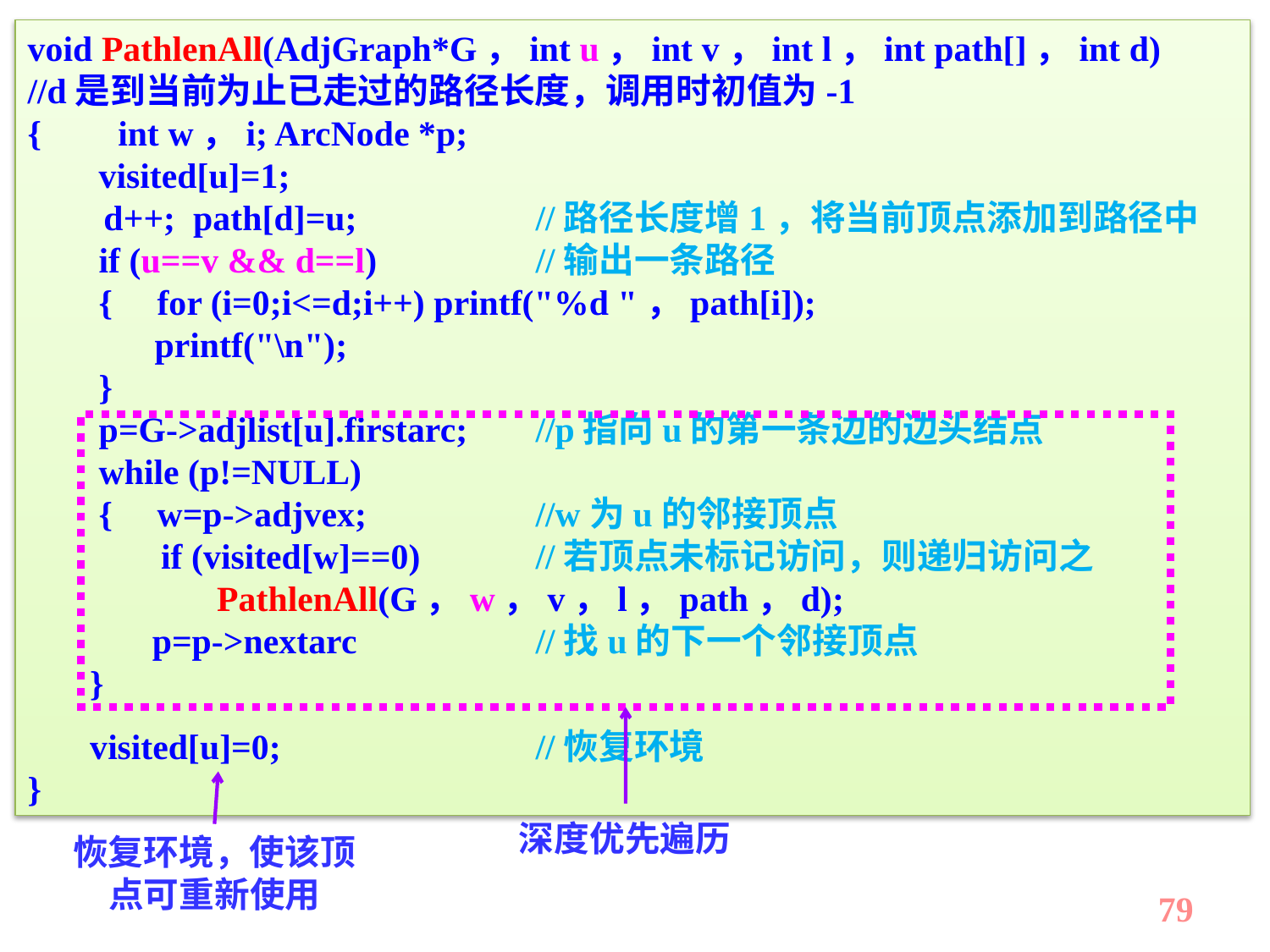

void PathlenAll(AdjGraph*G，int u，int v，int l，int path[]，int d)
//d是到当前为止已走过的路径长度，调用时初值为-1
{　   int w，i; ArcNode *p;
        visited[u]=1;
　    d++;  path[d]=u;		//路径长度增1，将当前顶点添加到路径中
        if (u==v && d==l)	        	//输出一条路径
        {     for (i=0;i<=d;i++) printf("%d "，path[i]);
	printf("\n");
        }
        p=G->adjlist[u].firstarc;    	//p指向u的第一条边的边头结点
        while (p!=NULL)
        {     w=p->adjvex;	       　	//w为u的邻接顶点
               if (visited[w]==0)  	//若顶点未标记访问，则递归访问之
	       PathlenAll(G，w，v，l，path，d);
              p=p->nextarc	      	//找u的下一个邻接顶点
       }
       visited[u]=0;  	 	//恢复环境
}

深度优先遍历
恢复环境，使该顶点可重新使用
79